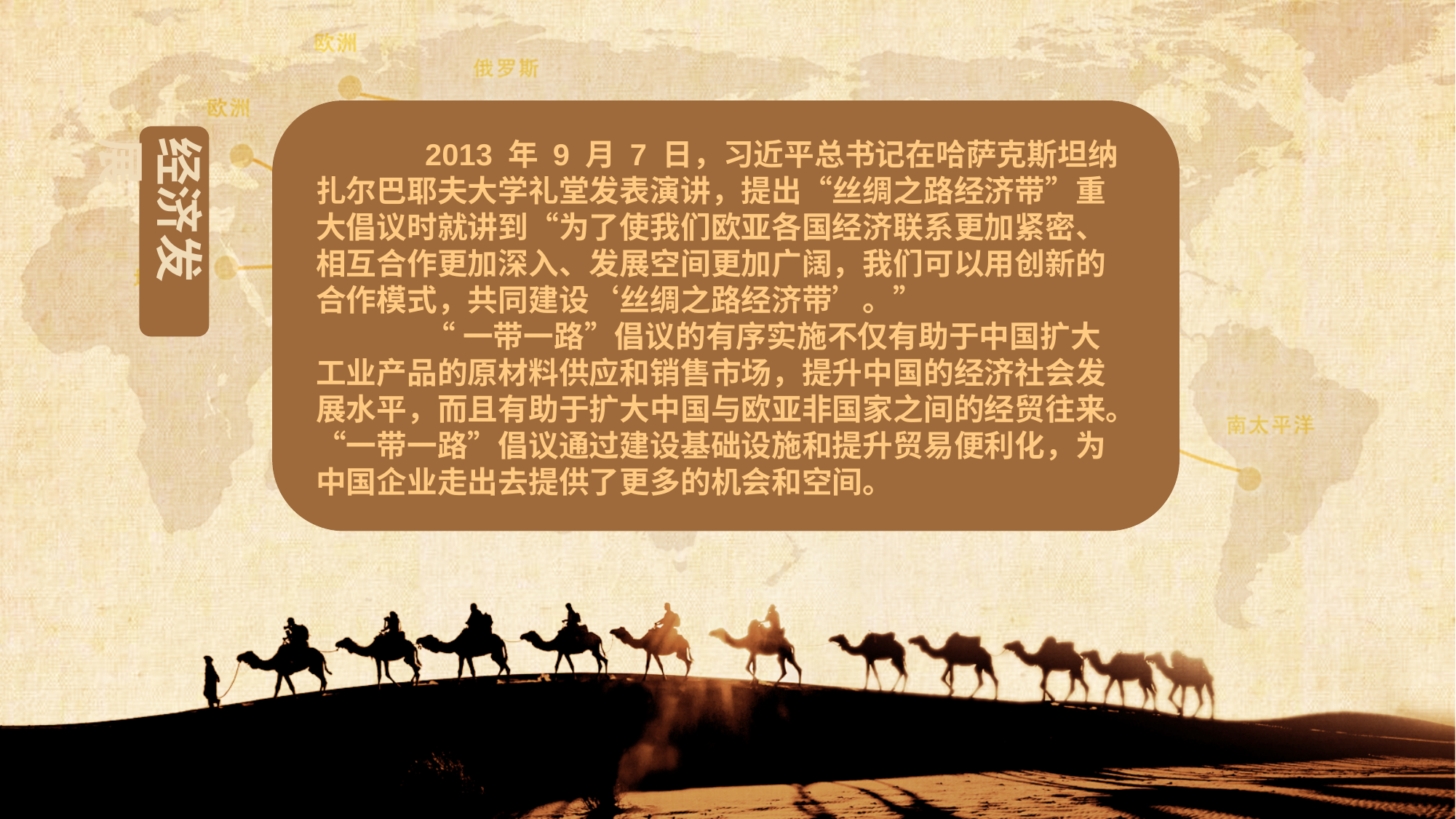

经济发展

	2013 年 9 月 7 日，习近平总书记在哈萨克斯坦纳扎尔巴耶夫大学礼堂发表演讲，提出“丝绸之路经济带”重大倡议时就讲到“为了使我们欧亚各国经济联系更加紧密、相互合作更加深入、发展空间更加广阔，我们可以用创新的合作模式，共同建设‘丝绸之路经济带’。”
	“一带一路”倡议的有序实施不仅有助于中国扩大工业产品的原材料供应和销售市场，提升中国的经济社会发展水平，而且有助于扩大中国与欧亚非国家之间的经贸往来。“一带一路”倡议通过建设基础设施和提升贸易便利化，为中国企业走出去提供了更多的机会和空间。